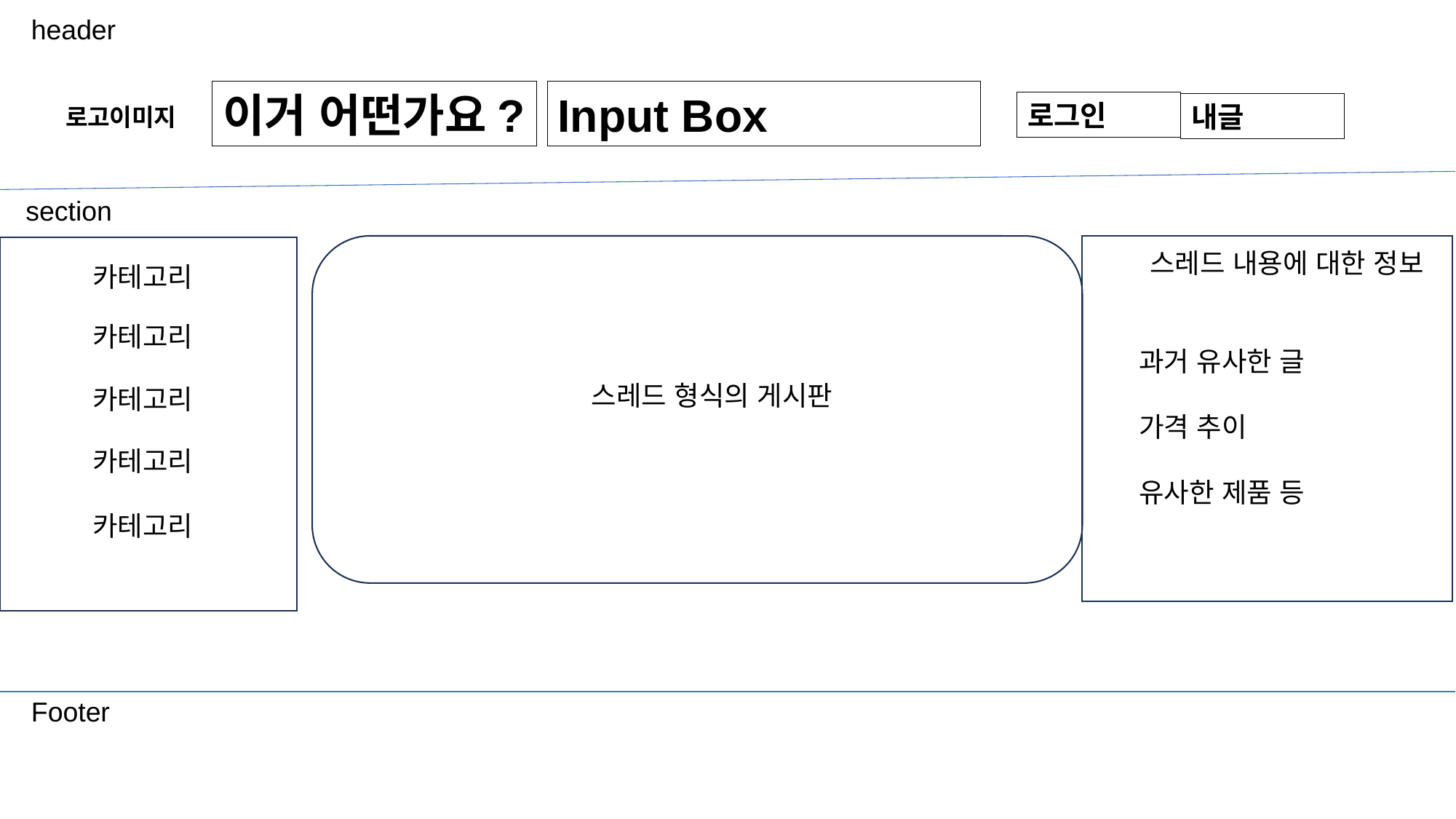

header
이거 어떤가요?
Input Box
로그인
내글
 로고이미지
section

스레드 내용에 대한 정보
카테고리
카테고리
과거 유사한 글

가격 추이

유사한 제품 등
스레드 형식의 게시판
카테고리
카테고리
카테고리
Footer